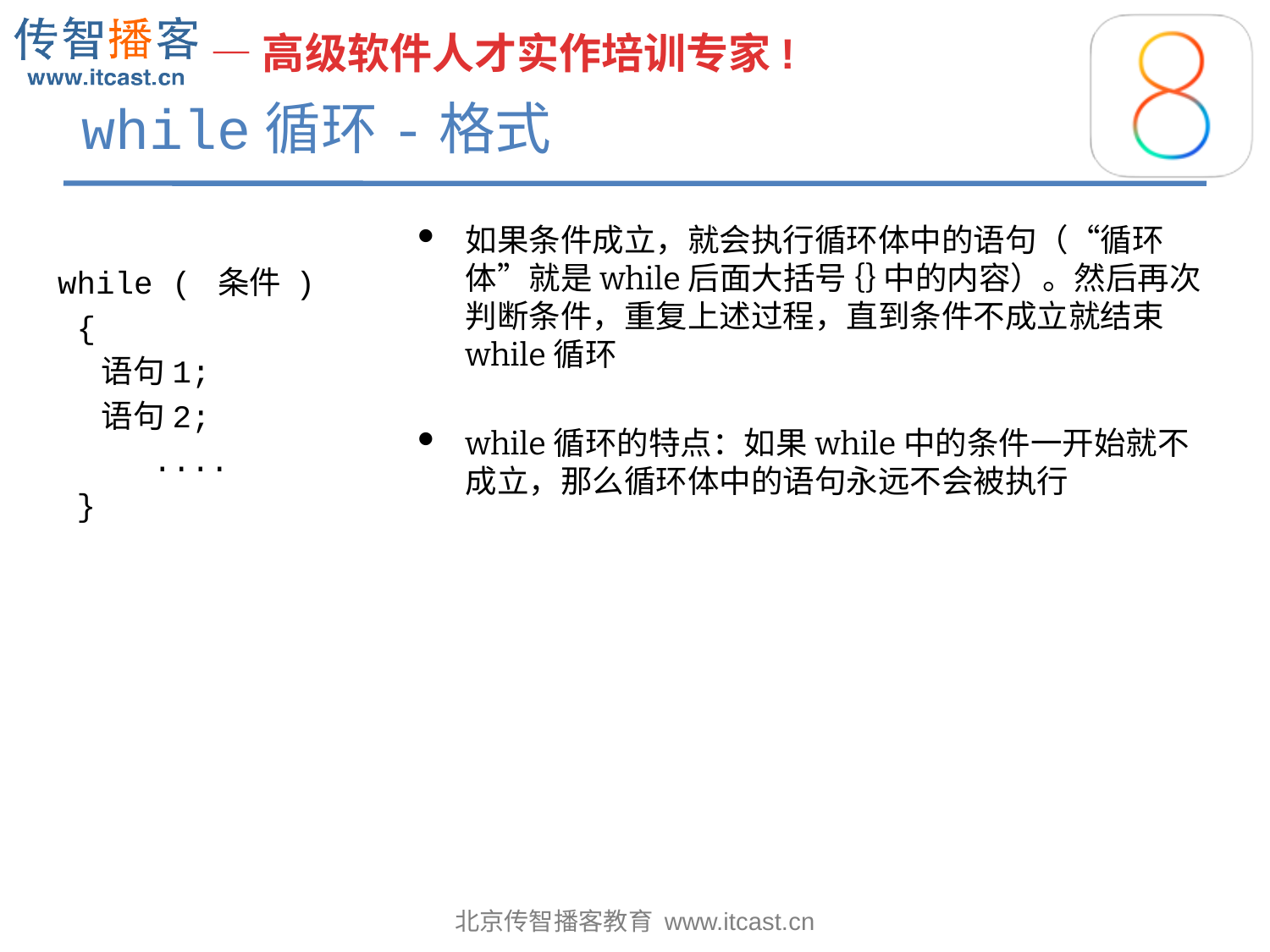

# while循环-格式
如果条件成立，就会执行循环体中的语句（“循环体”就是while后面大括号{}中的内容）。然后再次判断条件，重复上述过程，直到条件不成立就结束while循环

while循环的特点：如果while中的条件一开始就不成立，那么循环体中的语句永远不会被执行
while ( 条件 )
 {
     语句1;
     语句2;
     ....
 }